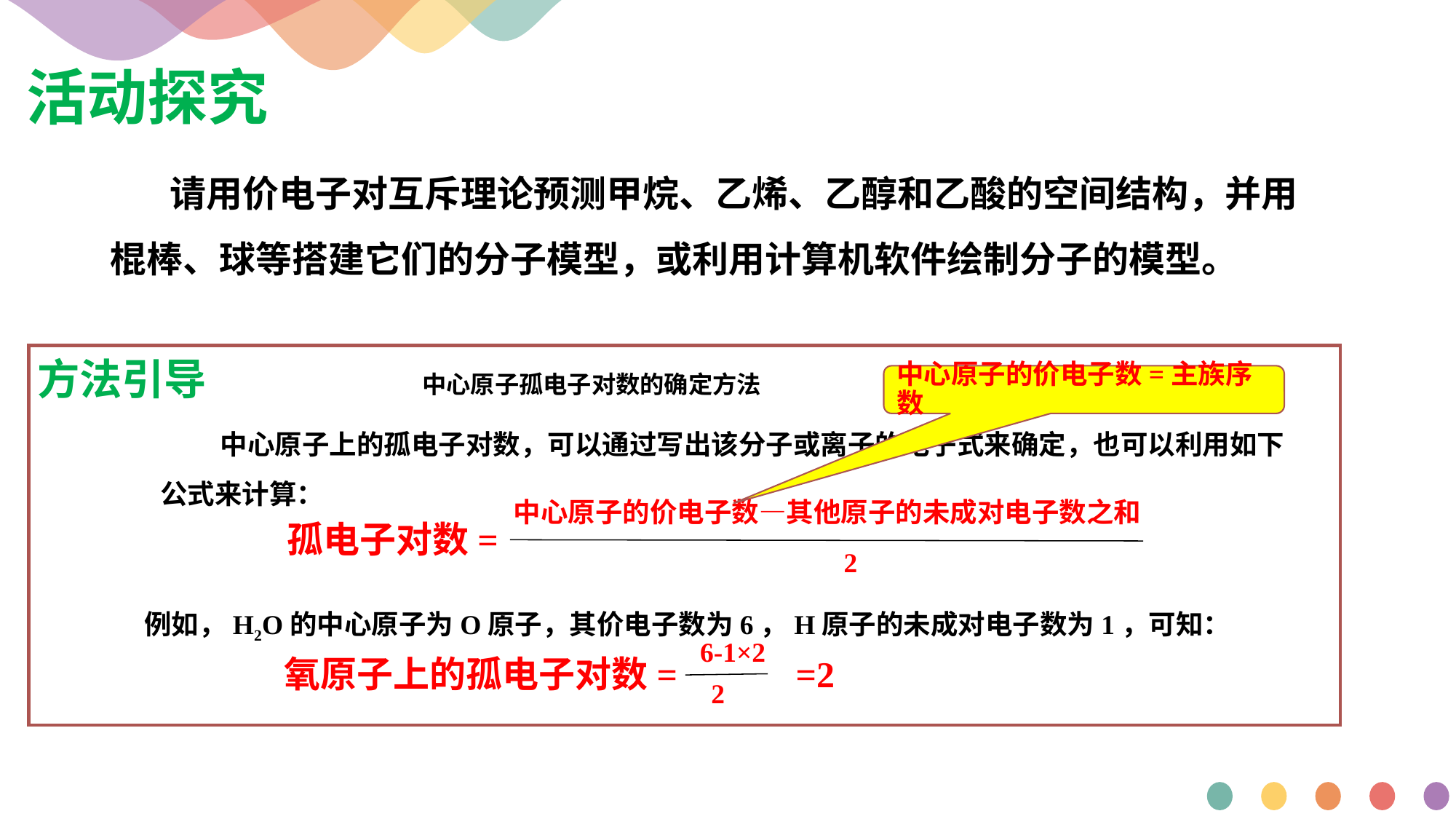

活动探究
     请用价电子对互斥理论预测甲烷、乙烯、乙醇和乙酸的空间结构，并用棍棒、球等搭建它们的分子模型，或利用计算机软件绘制分子的模型。

方法引导
中心原子孤电子对数的确定方法
       中心原子上的孤电子对数，可以通过写出该分子或离子的电子式来确定，也可以利用如下公式来计算：
中心原子的价电子数—其他原子的未成对电子数之和

2
孤电子对数=
例如，H2O的中心原子为O原子，其价电子数为6，H原子的未成对电子数为1，可知：
6-1×2
2

氧原子上的孤电子对数=             =2
中心原子的价电子数=主族序数